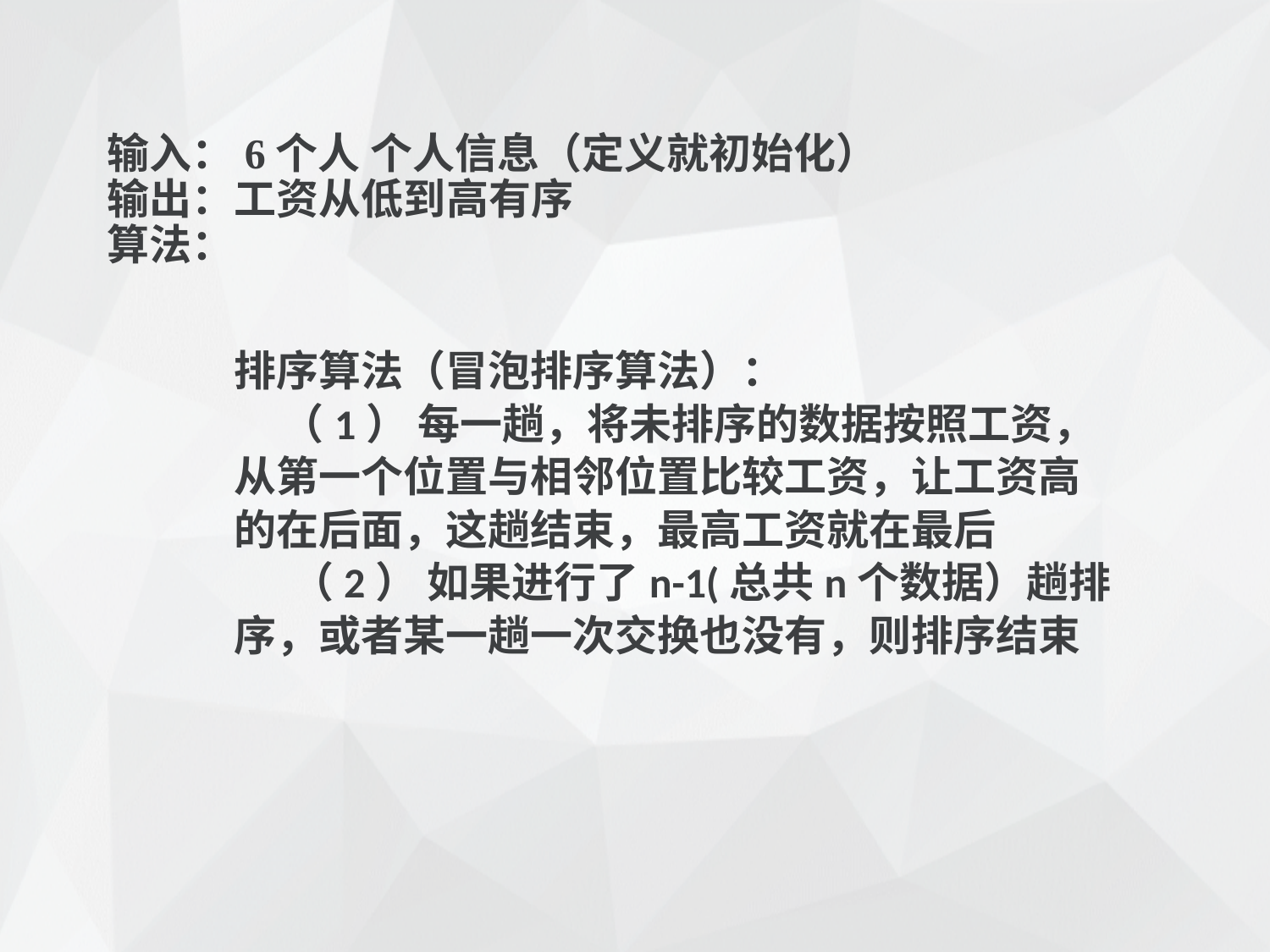

输入：6个人 个人信息（定义就初始化）
输出：工资从低到高有序
算法：
排序算法（冒泡排序算法）：
    （1） 每一趟，将未排序的数据按照工资，从第一个位置与相邻位置比较工资，让工资高的在后面，这趟结束，最高工资就在最后
     （2） 如果进行了n-1(总共n个数据）趟排序，或者某一趟一次交换也没有，则排序结束